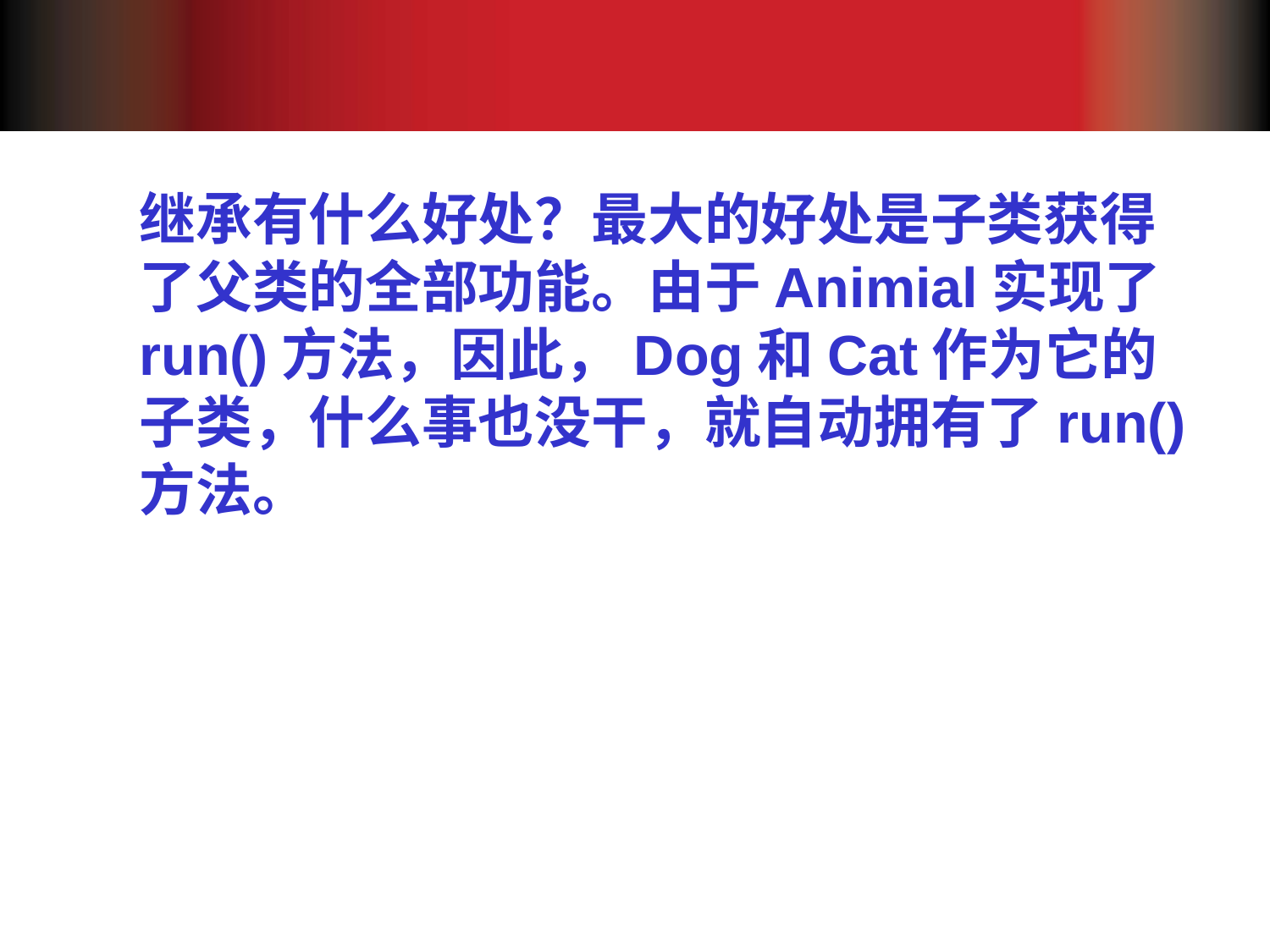

继承有什么好处？最大的好处是子类获得了父类的全部功能。由于Animial实现了run()方法，因此，Dog和Cat作为它的子类，什么事也没干，就自动拥有了run()方法。